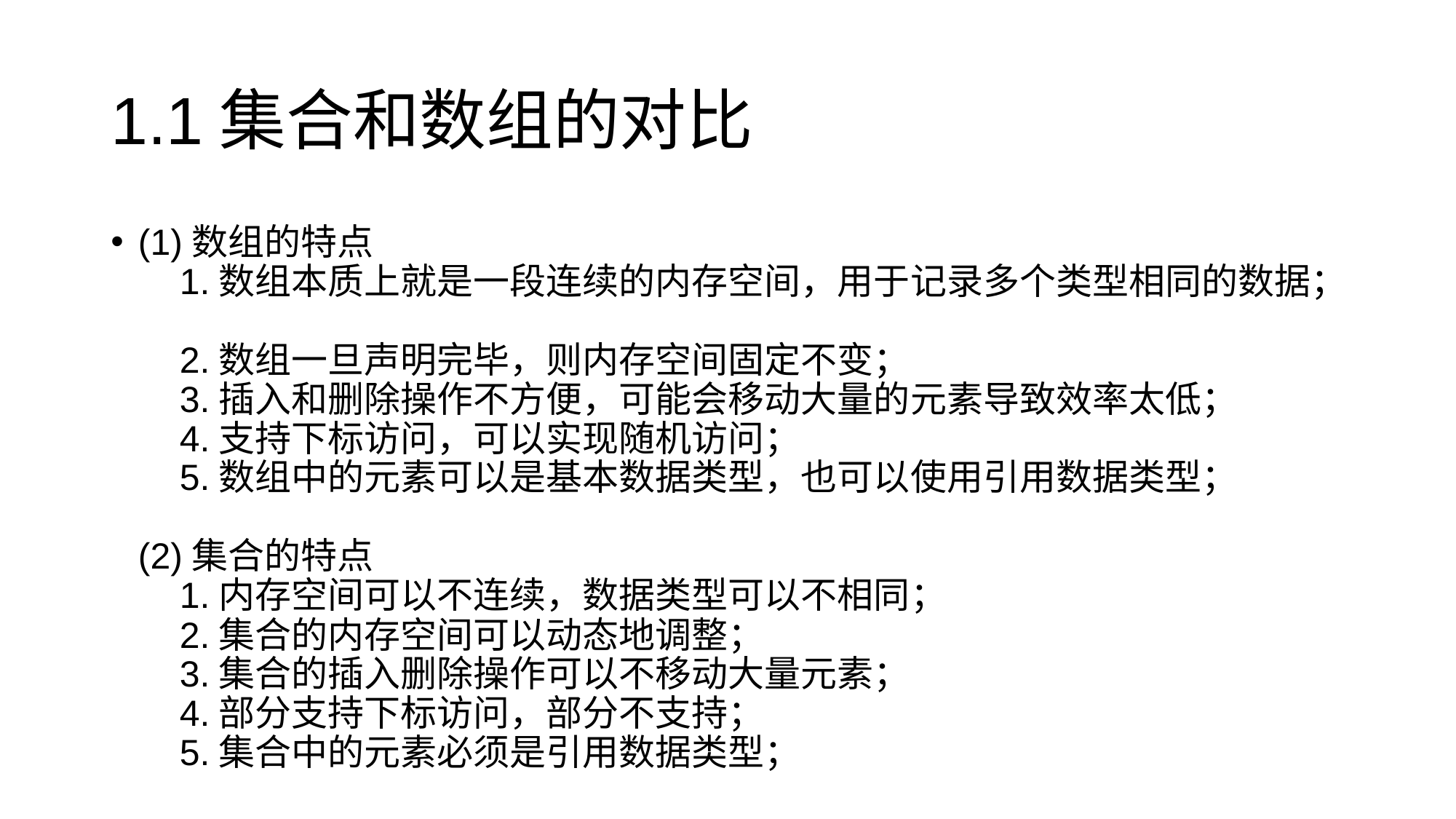

# 1.1集合和数组的对比
(1)数组的特点
    1.数组本质上就是一段连续的内存空间，用于记录多个类型相同的数据；
    2.数组一旦声明完毕，则内存空间固定不变；
    3.插入和删除操作不方便，可能会移动大量的元素导致效率太低；
    4.支持下标访问，可以实现随机访问；
    5.数组中的元素可以是基本数据类型，也可以使用引用数据类型；
     
(2)集合的特点
    1.内存空间可以不连续，数据类型可以不相同；
    2.集合的内存空间可以动态地调整；
    3.集合的插入删除操作可以不移动大量元素；
    4.部分支持下标访问，部分不支持；
    5.集合中的元素必须是引用数据类型；